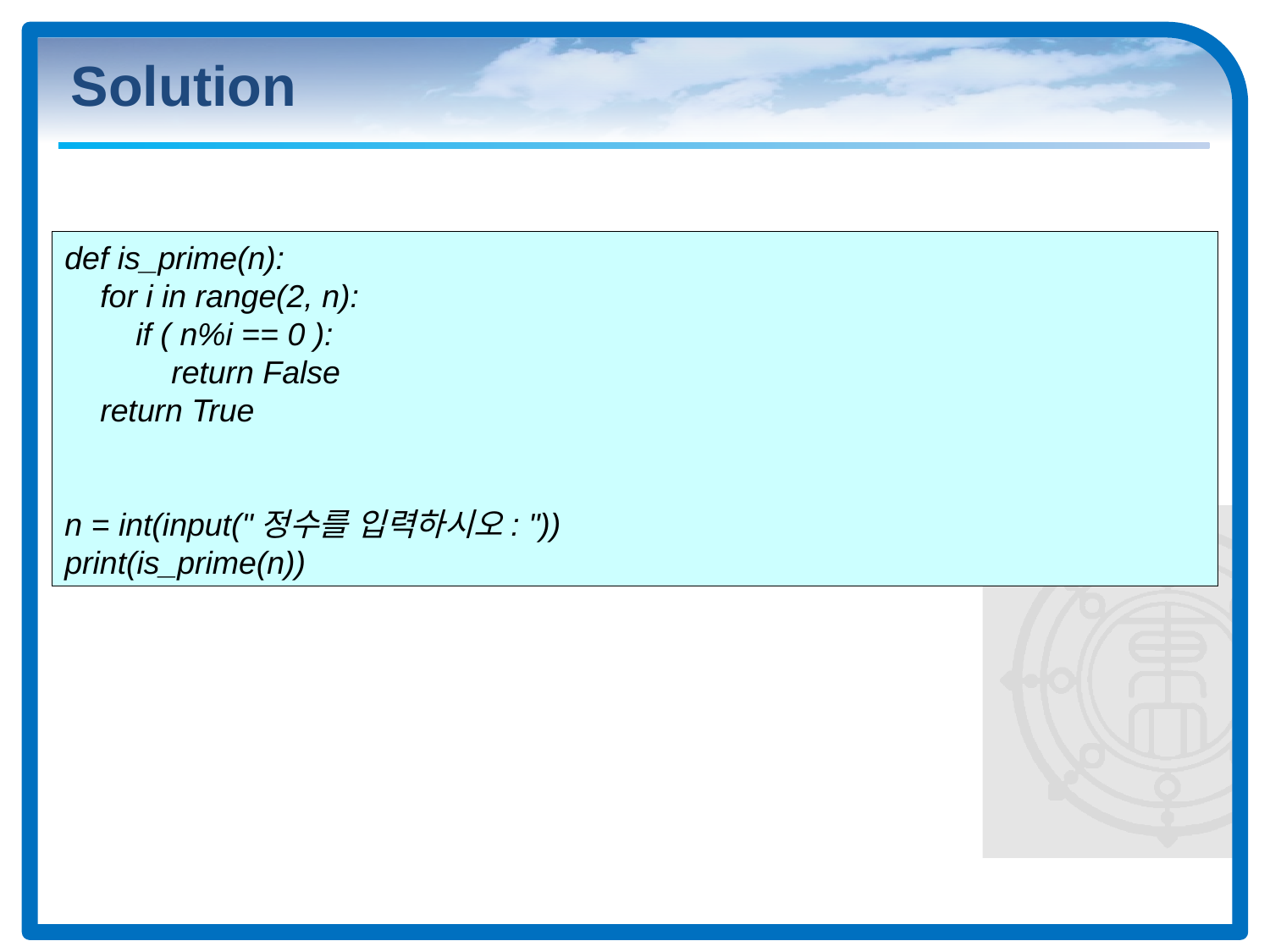

# Solution
def is_prime(n):
    for i in range(2, n):
        if ( n%i == 0 ):
            return False
    return True

n = int(input("정수를 입력하시오: "))
print(is_prime(n))